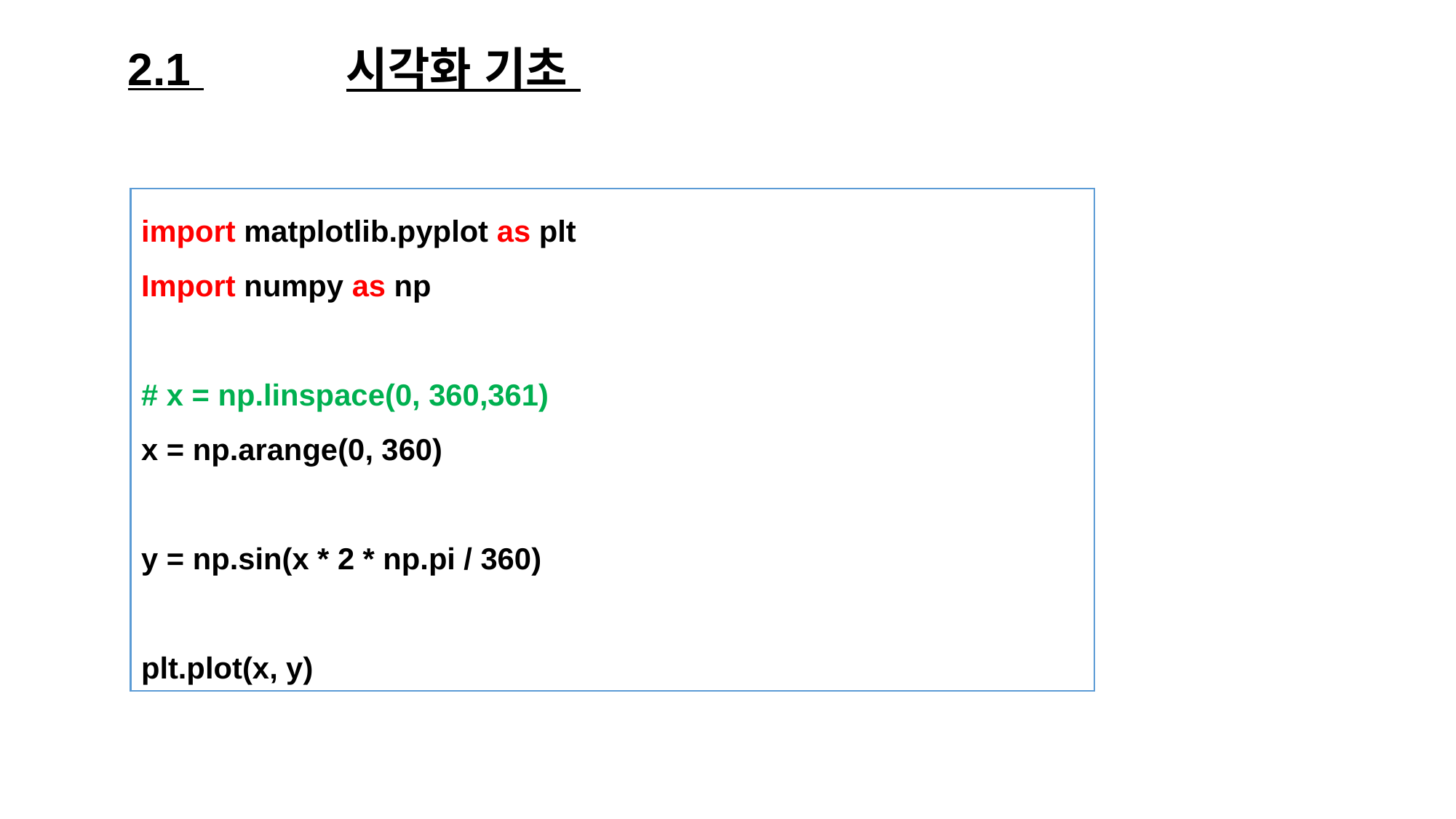

# 2.1 		시각화 기초
import matplotlib.pyplot as plt
Import numpy as np

# x = np.linspace(0, 360,361)
x = np.arange(0, 360)

y = np.sin(x * 2 * np.pi / 360)

plt.plot(x, y)